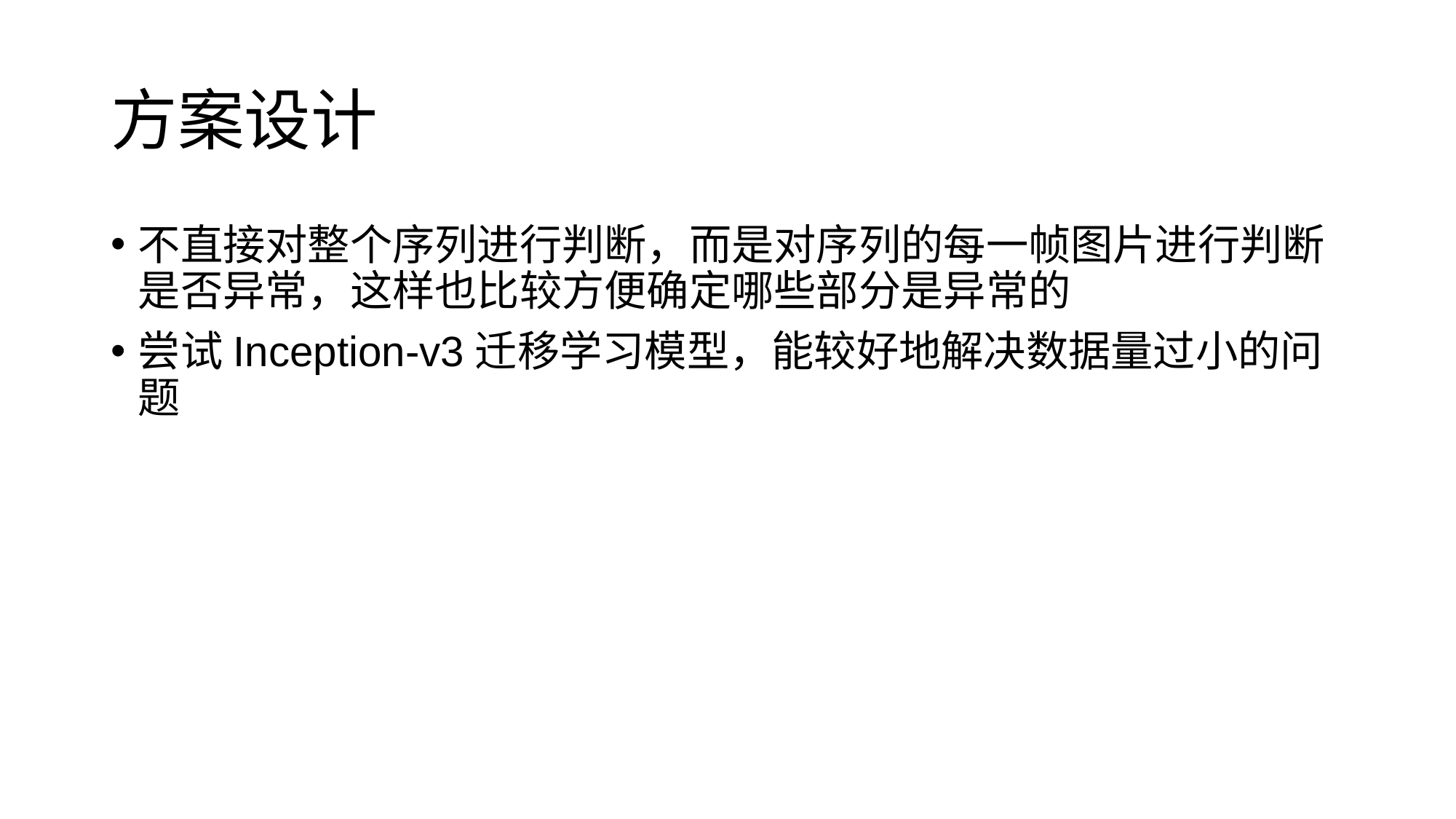

# 方案设计
不直接对整个序列进行判断，而是对序列的每一帧图片进行判断是否异常，这样也比较方便确定哪些部分是异常的
尝试Inception-v3迁移学习模型，能较好地解决数据量过小的问题